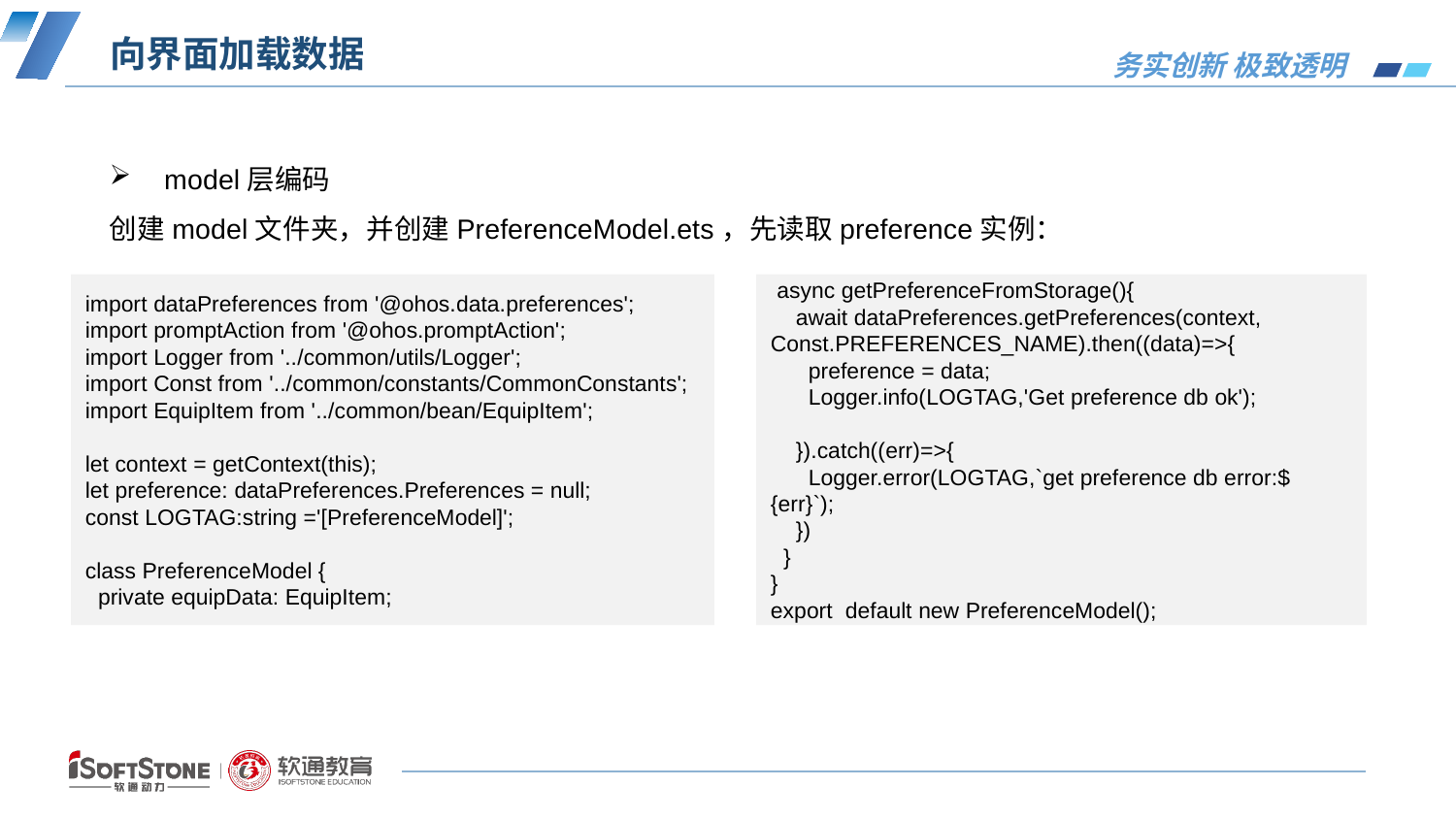

# 向界面加载数据
model层编码
创建model文件夹，并创建PreferenceModel.ets，先读取preference实例：
import dataPreferences from '@ohos.data.preferences';
import promptAction from '@ohos.promptAction';
import Logger from '../common/utils/Logger';
import Const from '../common/constants/CommonConstants';
import EquipItem from '../common/bean/EquipItem';

let context = getContext(this);
let preference: dataPreferences.Preferences = null;
const LOGTAG:string ='[PreferenceModel]';

class PreferenceModel {
  private equipData: EquipItem;
 async getPreferenceFromStorage(){
    await dataPreferences.getPreferences(context,
Const.PREFERENCES_NAME).then((data)=>{
      preference = data;
      Logger.info(LOGTAG,'Get preference db ok');

    }).catch((err)=>{
      Logger.error(LOGTAG,`get preference db error:${err}`);
    })
  }
}
export  default new PreferenceModel();